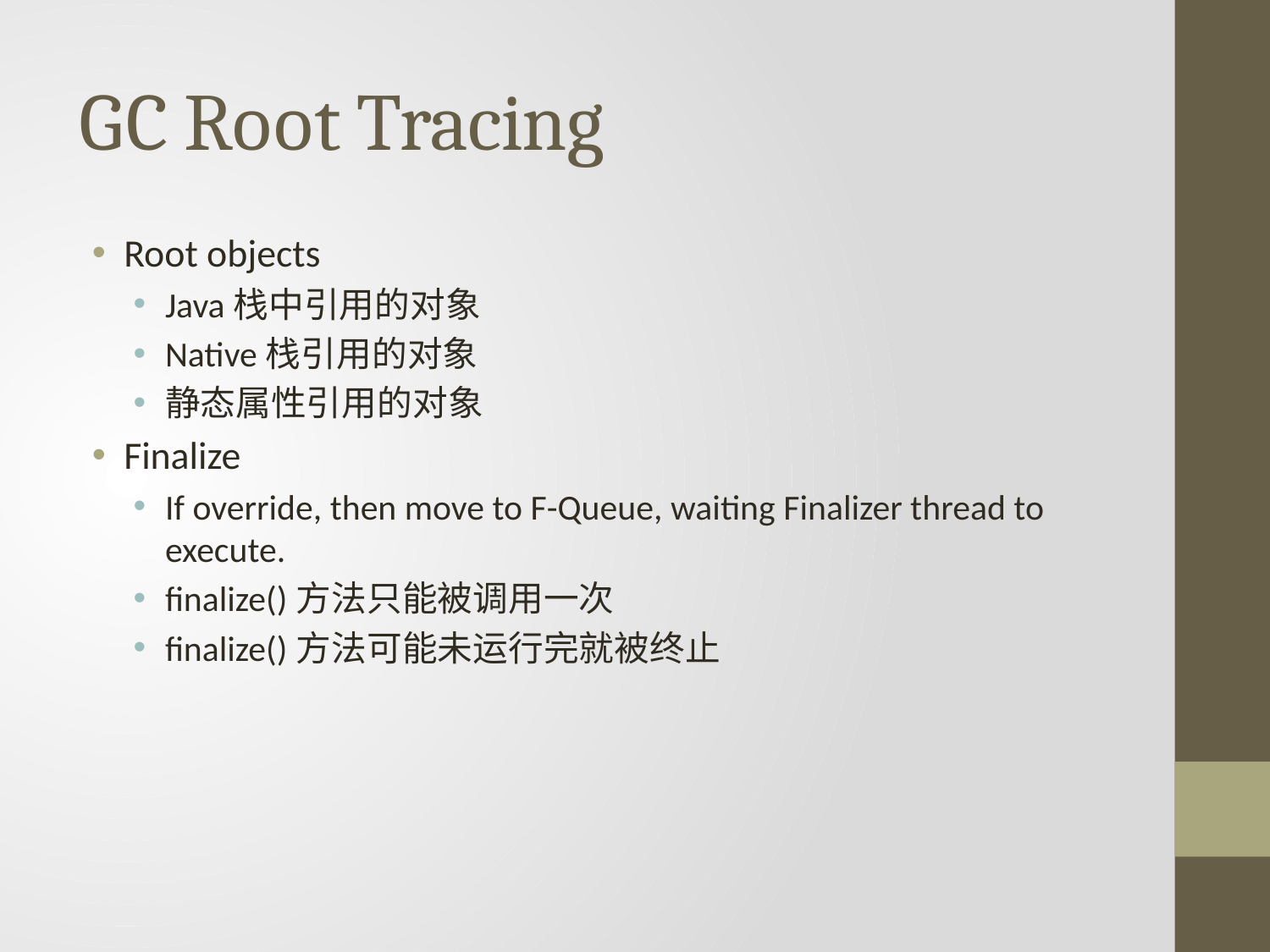

# GC Root Tracing
Root objects
Java栈中引用的对象
Native栈引用的对象
静态属性引用的对象
Finalize
If override, then move to F-Queue, waiting Finalizer thread to execute.
finalize()方法只能被调用一次
finalize()方法可能未运行完就被终止